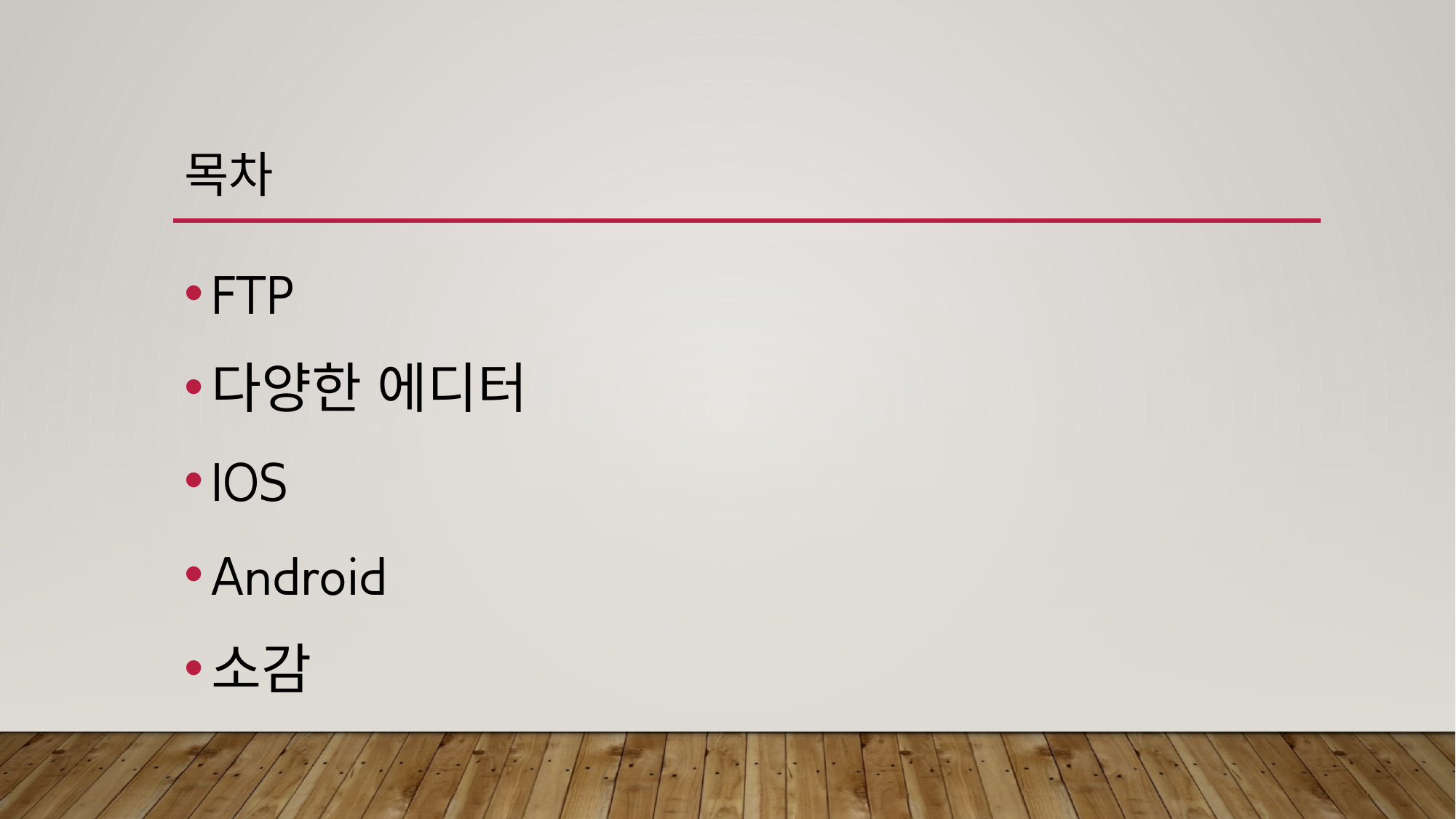

# 목차
FTP
다양한 에디터
IOS
Android
소감